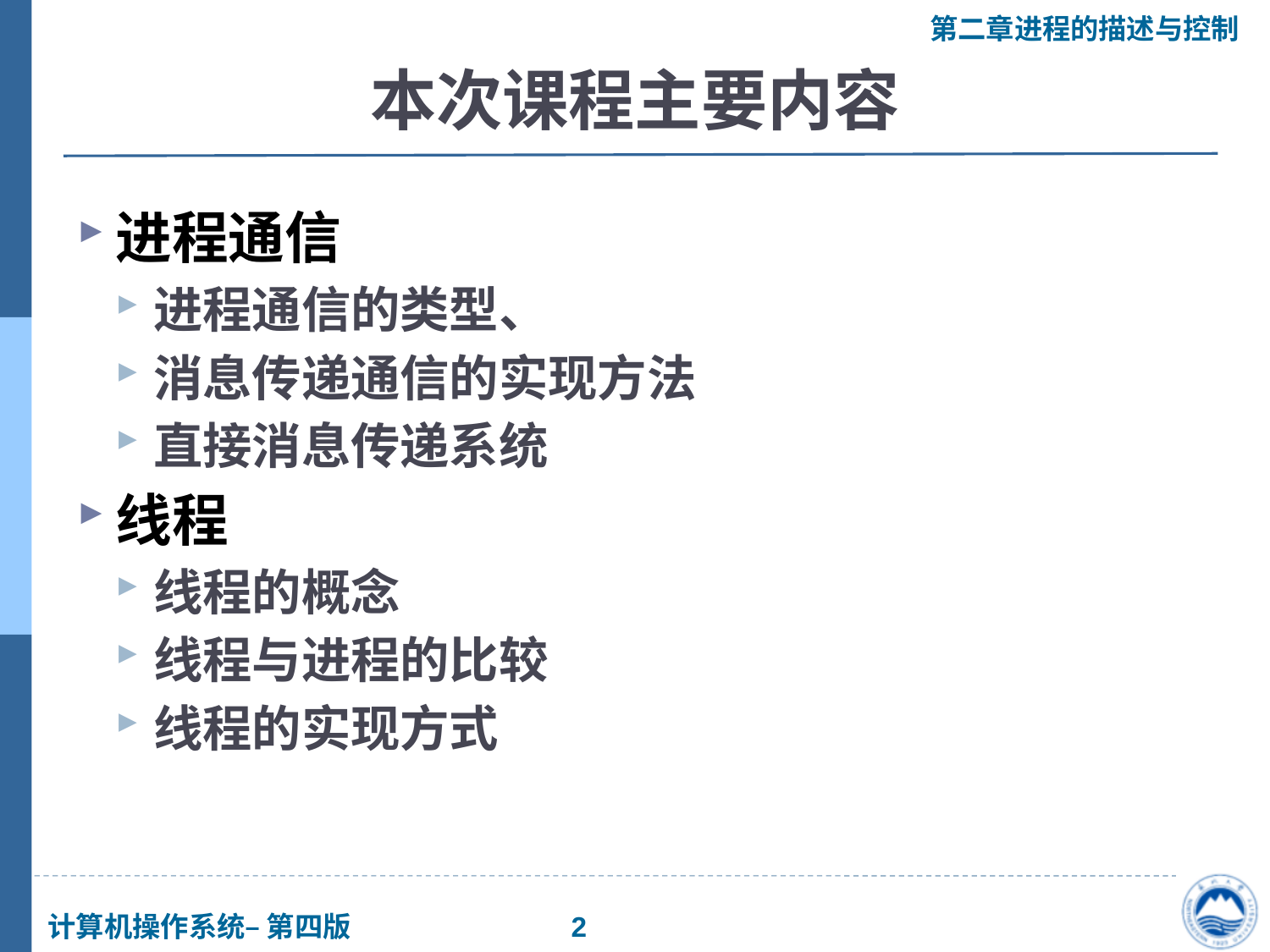

# 本次课程主要内容
进程通信
进程通信的类型、
消息传递通信的实现方法
直接消息传递系统
线程
线程的概念
线程与进程的比较
线程的实现方式